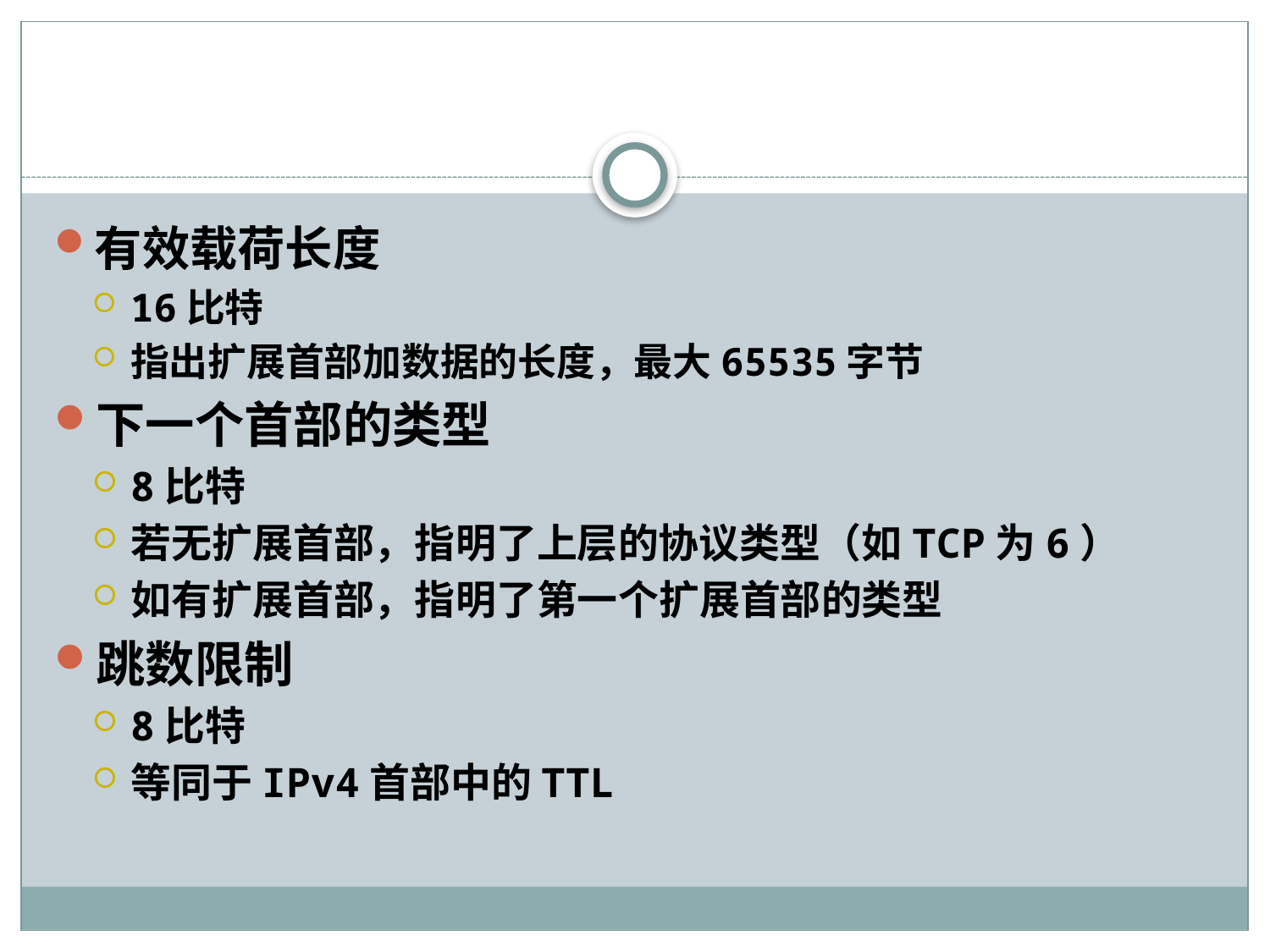

#
有效载荷长度
16比特
指出扩展首部加数据的长度，最大65535字节
下一个首部的类型
8比特
若无扩展首部，指明了上层的协议类型（如TCP为6）
如有扩展首部，指明了第一个扩展首部的类型
跳数限制
8比特
等同于IPv4首部中的TTL